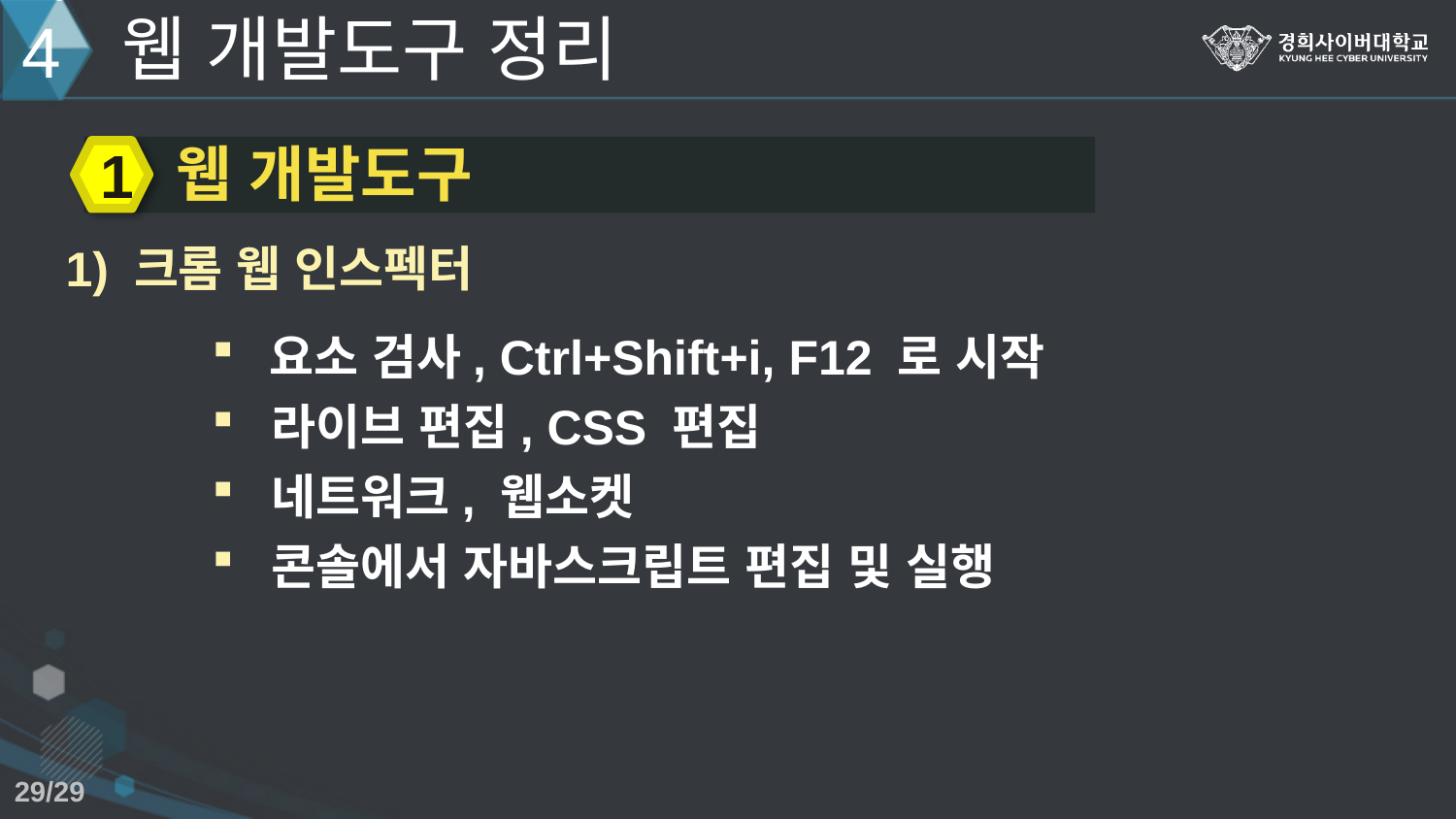

웹 개발도구 정리
4
웹 개발도구

1
1) 크롬 웹 인스펙터
 요소 검사, Ctrl+Shift+i, F12 로 시작
 라이브 편집, CSS 편집
 네트워크, 웹소켓
 콘솔에서 자바스크립트 편집 및 실행